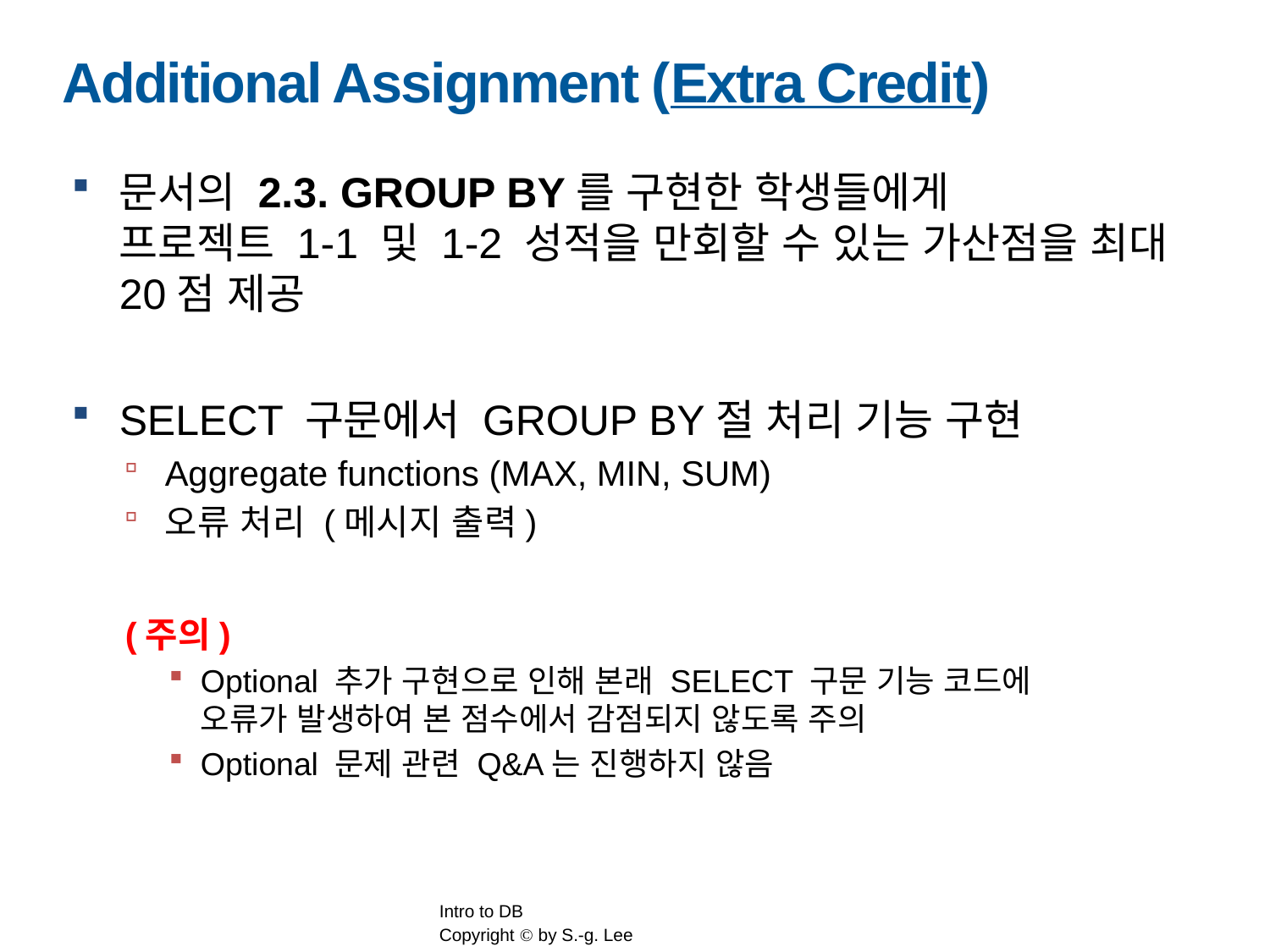

# Additional Assignment (Extra Credit)
문서의 2.3. GROUP BY를 구현한 학생들에게
프로젝트 1-1 및 1-2 성적을 만회할 수 있는 가산점을 최대 20점 제공

SELECT 구문에서 GROUP BY절 처리 기능 구현
Aggregate functions (MAX, MIN, SUM)
오류 처리 (메시지 출력)

(주의)
Optional 추가 구현으로 인해 본래 SELECT 구문 기능 코드에
오류가 발생하여 본 점수에서 감점되지 않도록 주의
Optional 문제 관련 Q&A는 진행하지 않음